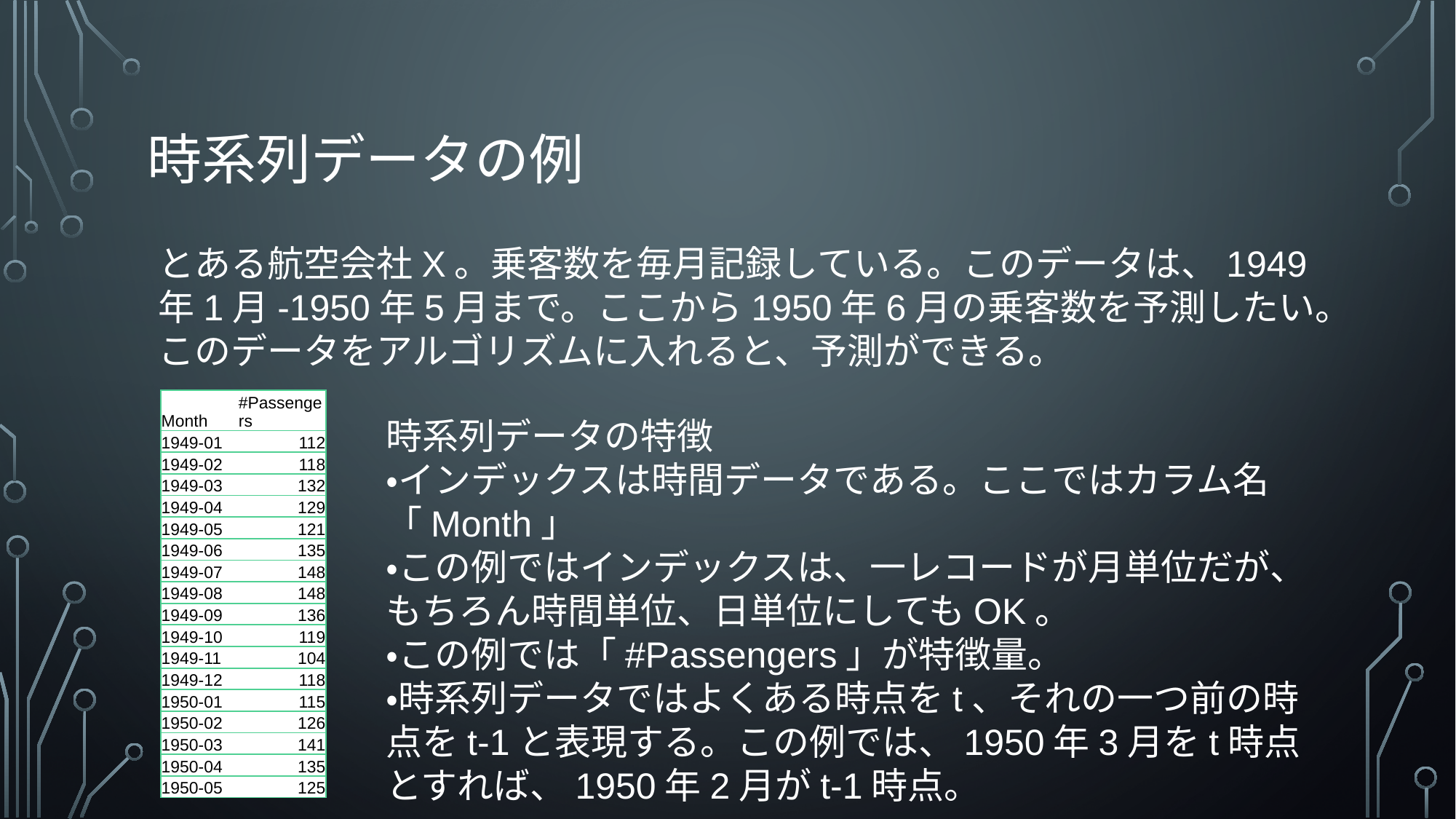

# 時系列データの例
とある航空会社X。乗客数を毎月記録している。このデータは、1949年1月-1950年5月まで。ここから1950年6月の乗客数を予測したい。このデータをアルゴリズムに入れると、予測ができる。
| Month | #Passengers |
| --- | --- |
| 1949-01 | 112 |
| 1949-02 | 118 |
| 1949-03 | 132 |
| 1949-04 | 129 |
| 1949-05 | 121 |
| 1949-06 | 135 |
| 1949-07 | 148 |
| 1949-08 | 148 |
| 1949-09 | 136 |
| 1949-10 | 119 |
| 1949-11 | 104 |
| 1949-12 | 118 |
| 1950-01 | 115 |
| 1950-02 | 126 |
| 1950-03 | 141 |
| 1950-04 | 135 |
| 1950-05 | 125 |
時系列データの特徴
・インデックスは時間データである。ここではカラム名「Month」
・この例ではインデックスは、一レコードが月単位だが、もちろん時間単位、日単位にしてもOK。
・この例では「#Passengers」が特徴量。
・時系列データではよくある時点をt、それの一つ前の時点をt-1と表現する。この例では、1950年3月をt時点とすれば、1950年2月がt-1時点。